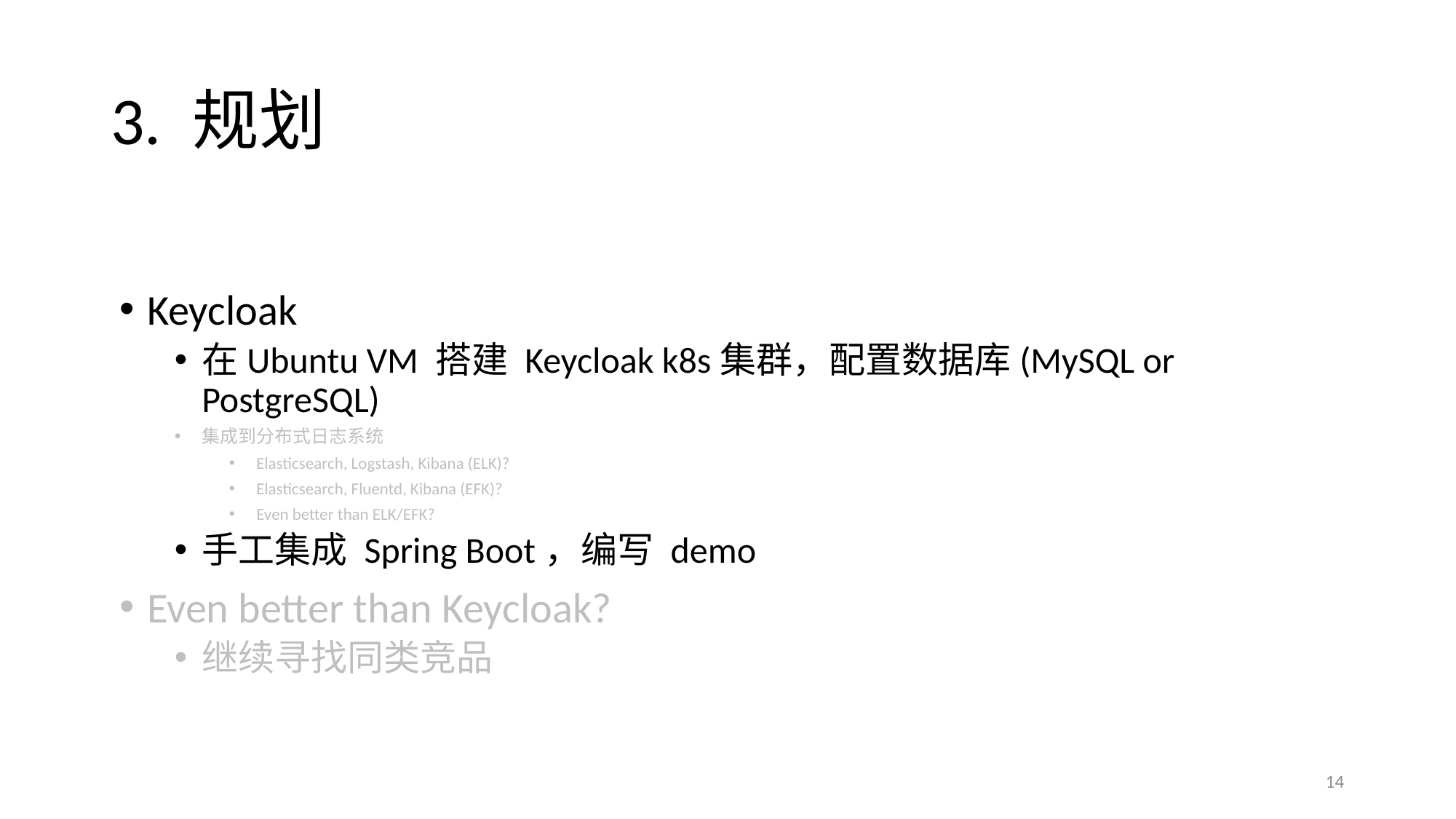

# 3. 规划
Keycloak
在Ubuntu VM 搭建 Keycloak k8s集群，配置数据库(MySQL or PostgreSQL)
集成到分布式日志系统
Elasticsearch, Logstash, Kibana (ELK)?
Elasticsearch, Fluentd, Kibana (EFK)?
Even better than ELK/EFK?
手工集成 Spring Boot，编写 demo
Even better than Keycloak?
继续寻找同类竞品
14